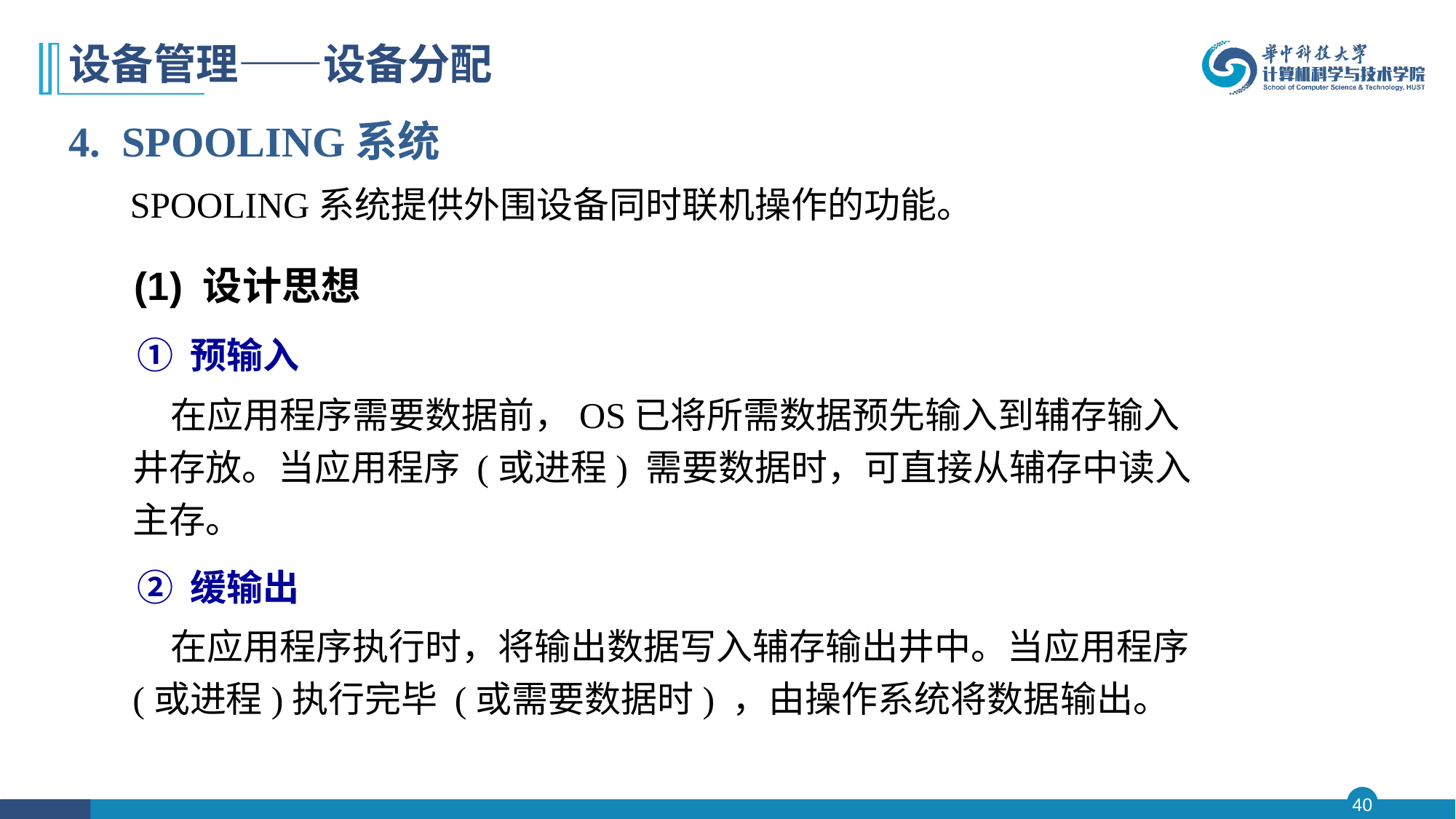

# 设备管理——设备分配
4.  SPOOLING系统
        SPOOLING系统提供外围设备同时联机操作的功能。
      (1) 设计思想
① 预输入
              在应用程序需要数据前，OS已将所需数据预先输入到辅存输入
井存放。当应用程序 (或进程) 需要数据时，可直接从辅存中读入主存。
② 缓输出
              在应用程序执行时，将输出数据写入辅存输出井中。当应用程序(或进程)执行完毕 (或需要数据时) ，由操作系统将数据输出。